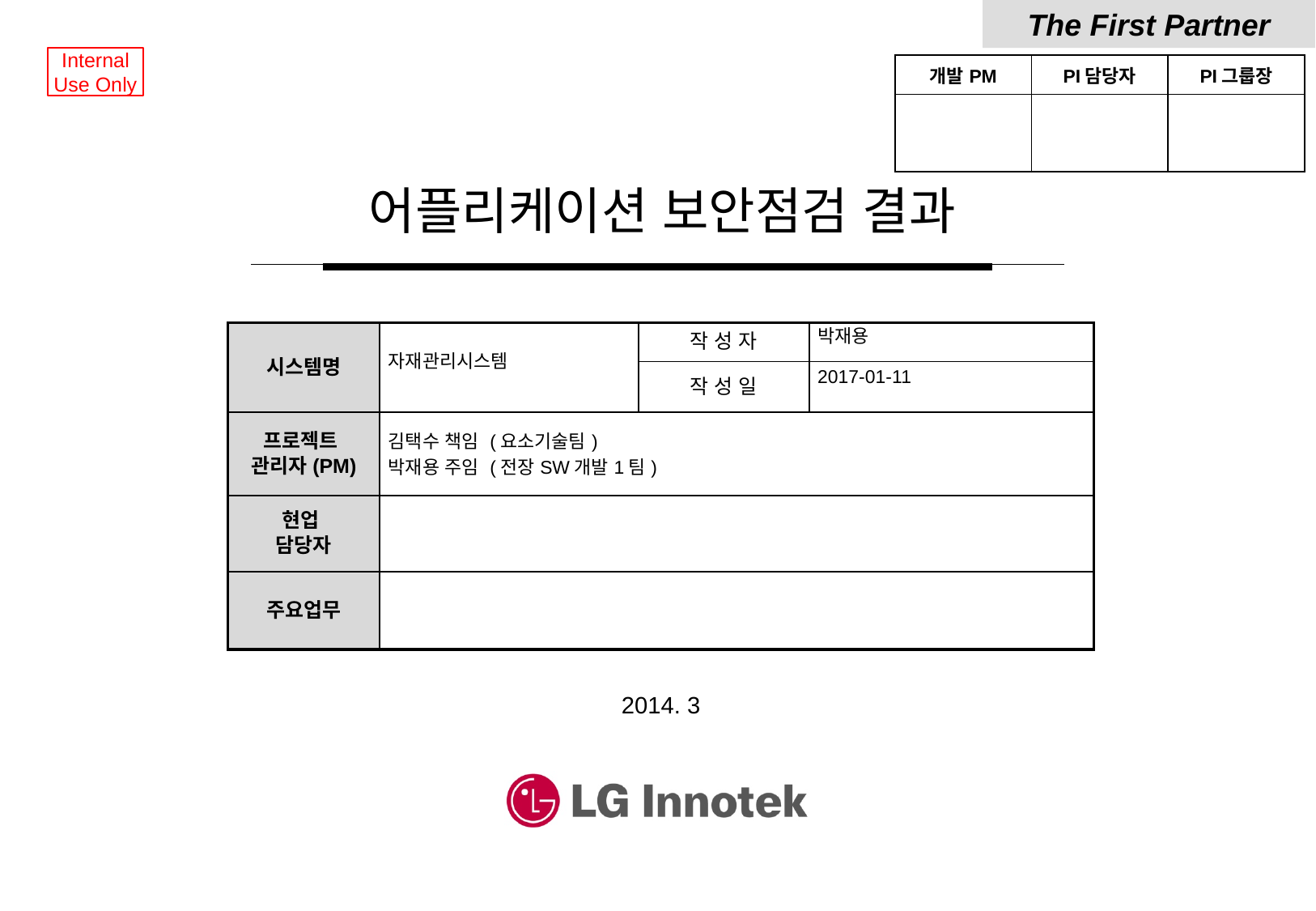

| 개발PM | PI담당자 | PI그룹장 |
| --- | --- | --- |
|  |  |  |
어플리케이션 보안점검 결과
| 시스템명 | 자재관리시스템 | 작 성 자 | 박재용 |
| --- | --- | --- | --- |
|  |  | 작 성 일 | 2017-01-11 |
| 프로젝트 관리자(PM) | 김택수 책임 (요소기술팀) 박재용 주임 (전장SW개발1팀) |  |  |
| 현업 담당자 |  |  |  |
| 주요업무 |  |  |  |
2014. 3